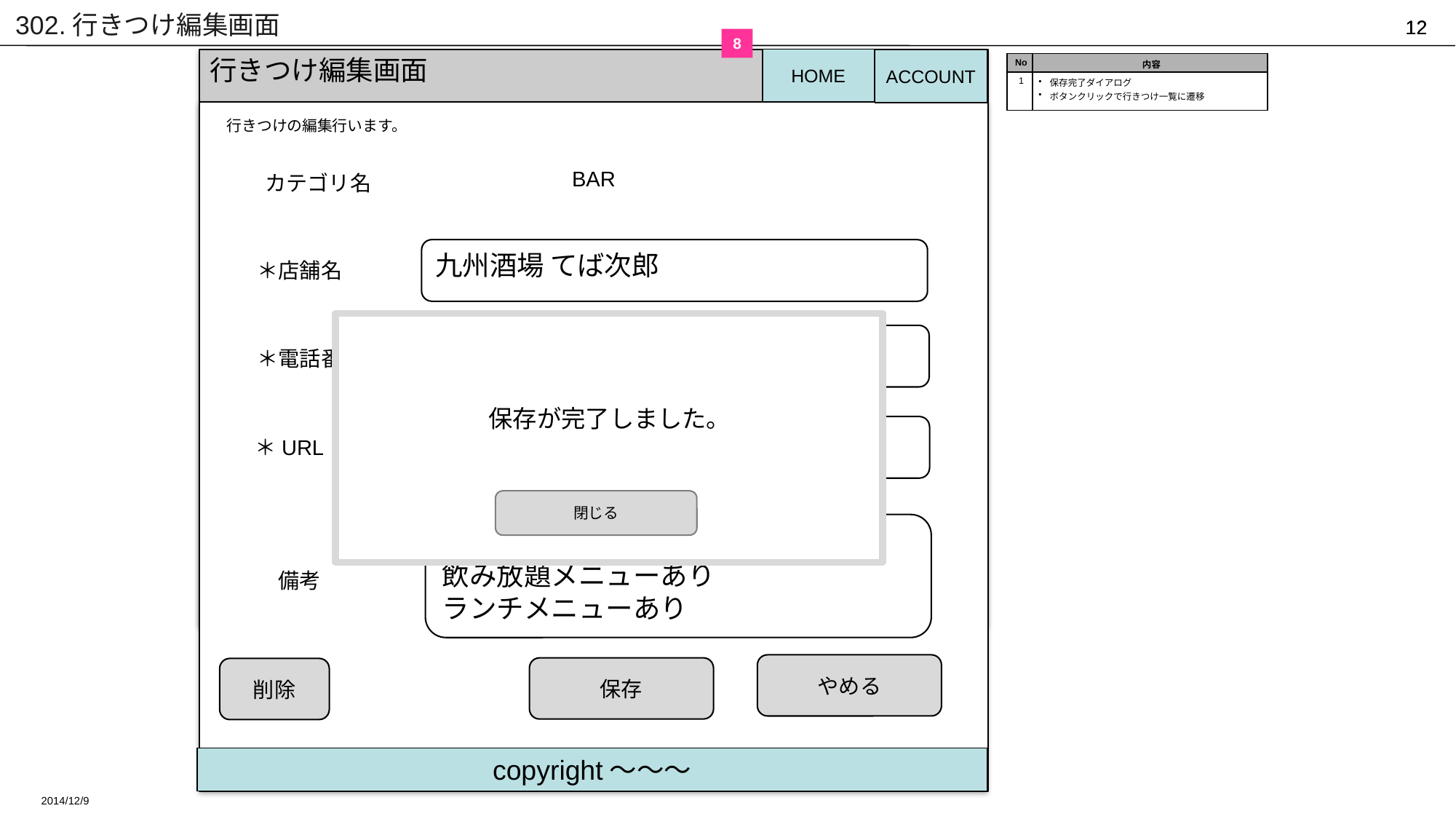

302.行きつけ編集画面
8
行きつけ編集画面

HOME
ACCOUNT
| No | 内容 |
| --- | --- |
| 1 | 保存完了ダイアログ ボタンクリックで行きつけ一覧に遷移 |

行きつけの編集行います。
BAR
 カテゴリ名
九州酒場 てば次郎
＊店舗名

3
050-5787-7699
＊電話番号

保存が完了しました。

4
http://r.gnavi.co.jp/j0yj9mgu0000/
＊URL
1
閉じる
5
食べ放題メニューあり
飲み放題メニューあり
ランチメニューあり
　備考
やめる
保存
削除
copyright～～～
2014/12/9